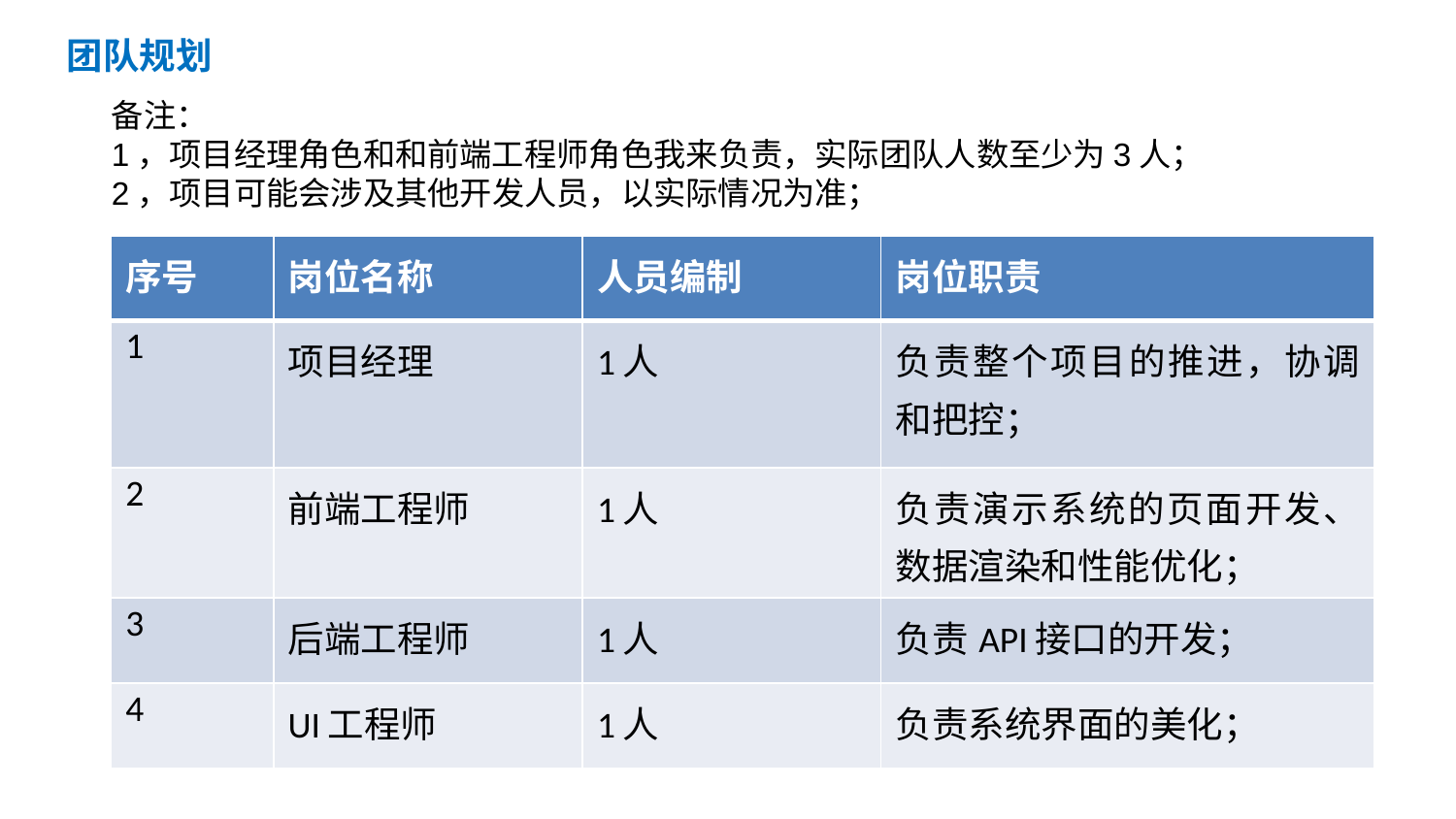

目 录
团队规划
备注：
1，项目经理角色和和前端工程师角色我来负责，实际团队人数至少为3人；
2，项目可能会涉及其他开发人员，以实际情况为准；
| 序号 | 岗位名称 | 人员编制 | 岗位职责 |
| --- | --- | --- | --- |
| 1 | 项目经理 | 1人 | 负责整个项目的推进，协调和把控； |
| 2 | 前端工程师 | 1人 | 负责演示系统的页面开发、数据渲染和性能优化； |
| 3 | 后端工程师 | 1人 | 负责API接口的开发； |
| 4 | UI工程师 | 1人 | 负责系统界面的美化； |